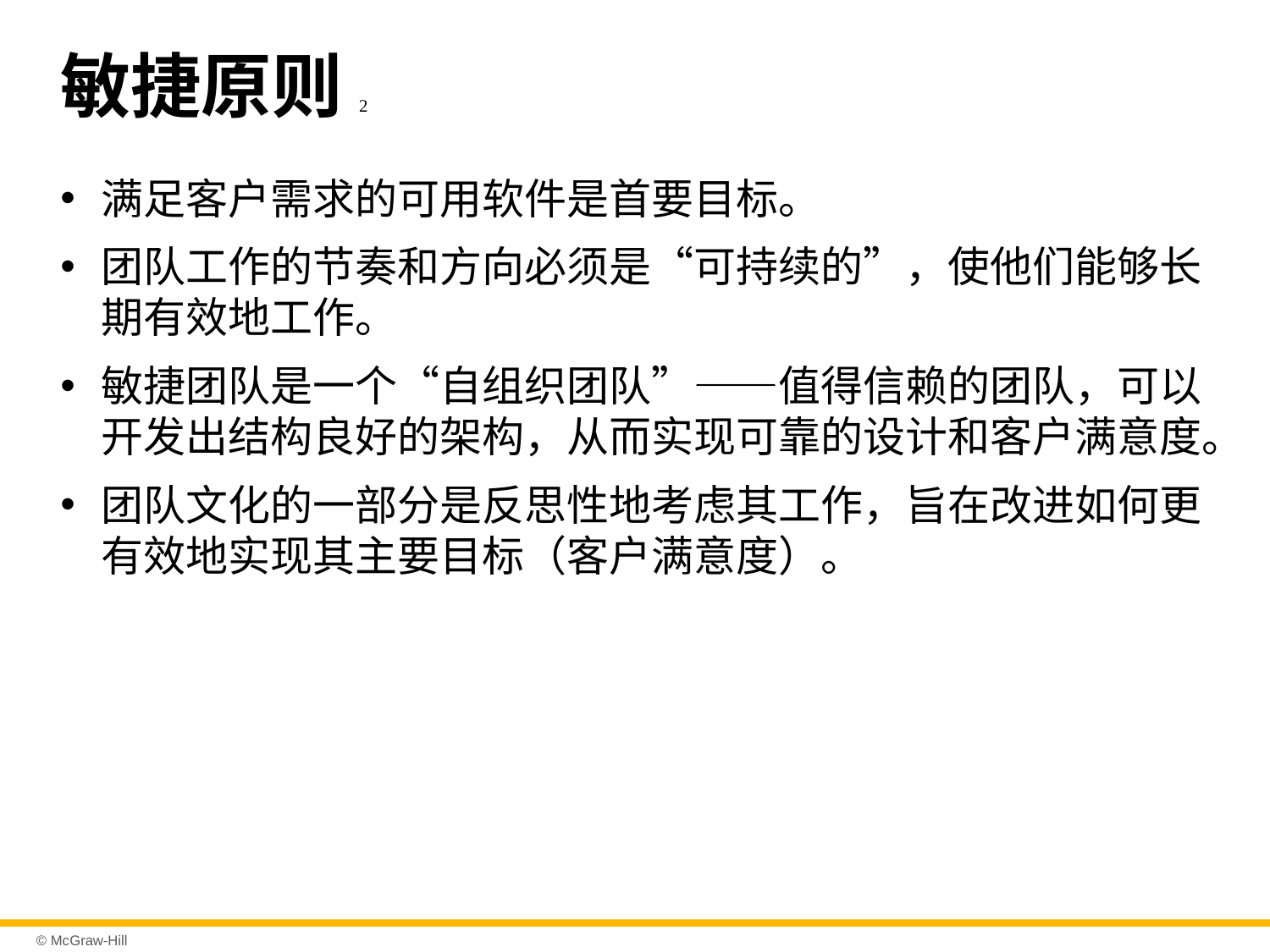

# 敏捷原则2
满足客户需求的可用软件是首要目标。
团队工作的节奏和方向必须是“可持续的”，使他们能够长期有效地工作。
敏捷团队是一个“自组织团队”——值得信赖的团队，可以开发出结构良好的架构，从而实现可靠的设计和客户满意度。
团队文化的一部分是反思性地考虑其工作，旨在改进如何更有效地实现其主要目标（客户满意度）。
6